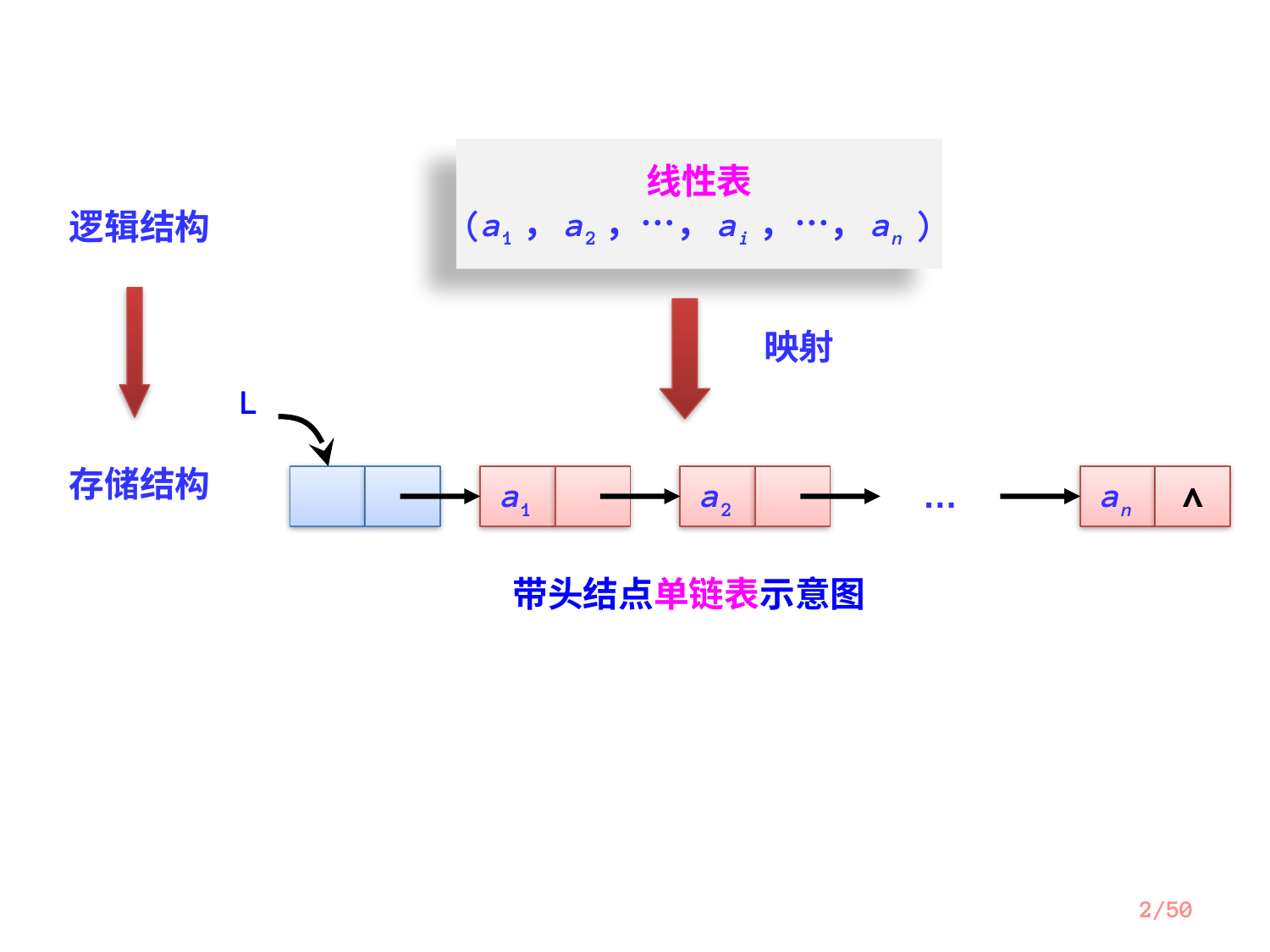

线性表
(a1，a2，…，ai，…，an )
逻辑结构

映射
L

存储结构

a1

a2

…
an
∧

带头结点单链表示意图
2/50